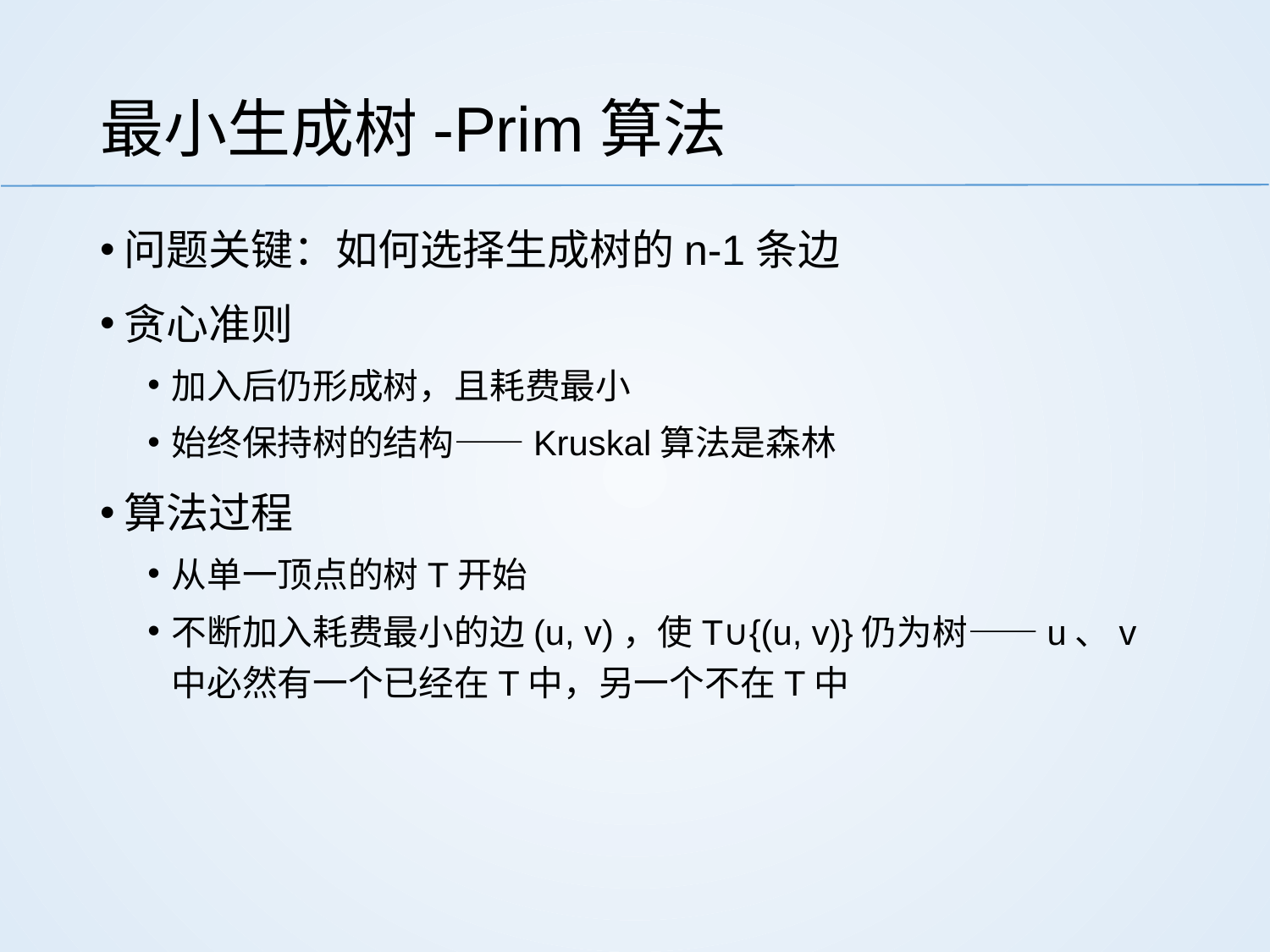

# 最小生成树-Prim算法
问题关键：如何选择生成树的n-1条边
贪心准则
加入后仍形成树，且耗费最小
始终保持树的结构——Kruskal算法是森林
算法过程
从单一顶点的树T开始
不断加入耗费最小的边(u, v)，使T∪{(u, v)}仍为树——u、v中必然有一个已经在T中，另一个不在T中
71